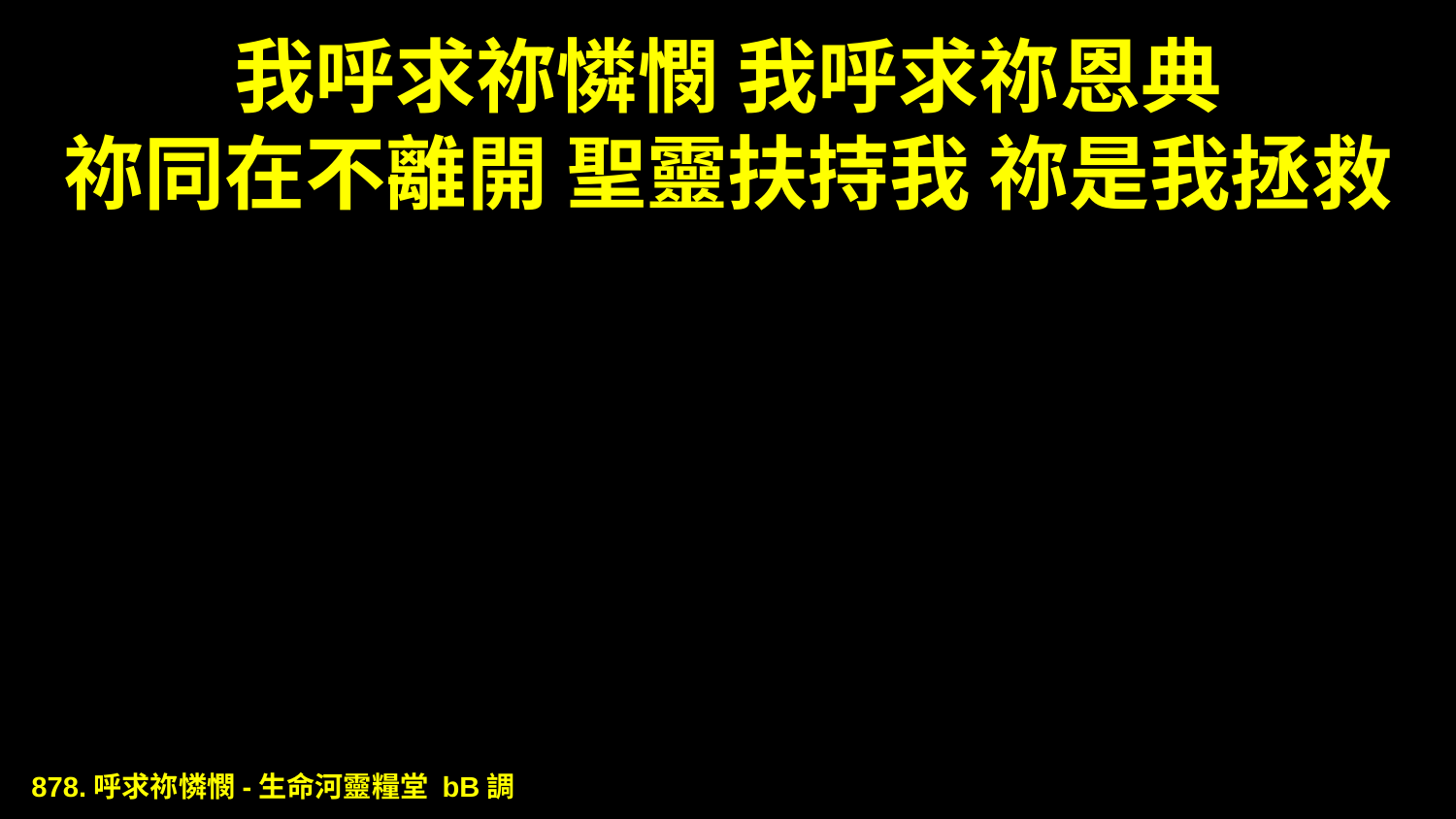

# 我呼求祢憐憫 我呼求祢恩典 祢同在不離開 聖靈扶持我 祢是我拯救
878.呼求祢憐憫-生命河靈糧堂 bB調